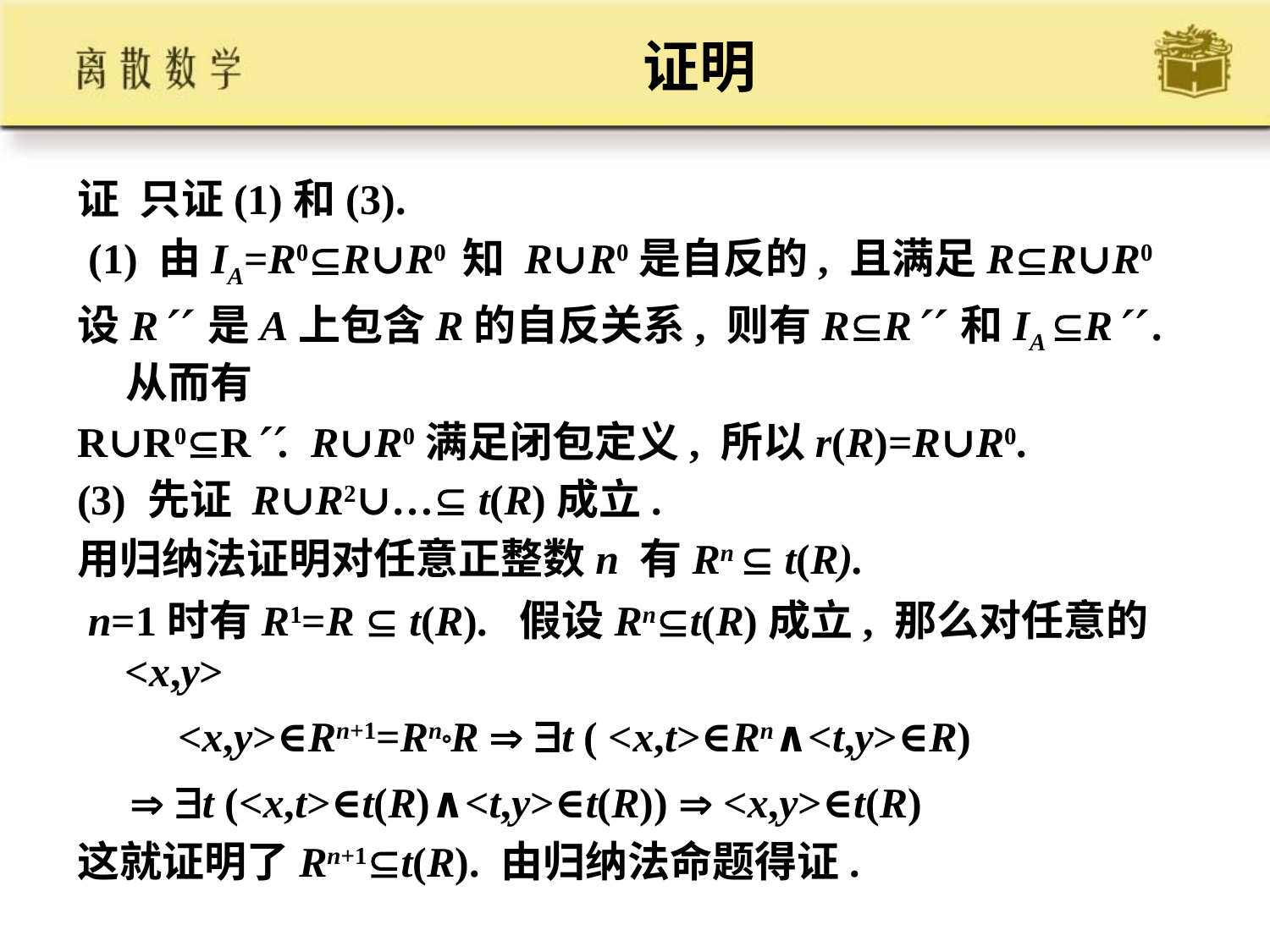

# 证明
证  只证(1)和(3).
 (1) 由IA=R0⊆R∪R0 知 R∪R0是自反的, 且满足R⊆R∪R0
设R′′ 是A上包含R的自反关系, 则有R⊆R′′ 和IA ⊆R′′ . 从而有
R∪R0⊆R′′.  R∪R0满足闭包定义, 所以r(R)=R∪R0.
(3) 先证 R∪R2∪…⊆ t(R)成立.
用归纳法证明对任意正整数n 有Rn ⊆ t(R).
 n=1时有R1=R ⊆ t(R).  假设Rn⊆t(R)成立, 那么对任意的<x,y>
     <x,y>∈Rn+1=Rn°R ⇒ ∃t ( <x,t>∈Rn∧<t,y>∈R)
     ⇒ ∃t (<x,t>∈t(R)∧<t,y>∈t(R)) ⇒ <x,y>∈t(R)
这就证明了Rn+1⊆t(R). 由归纳法命题得证.
69